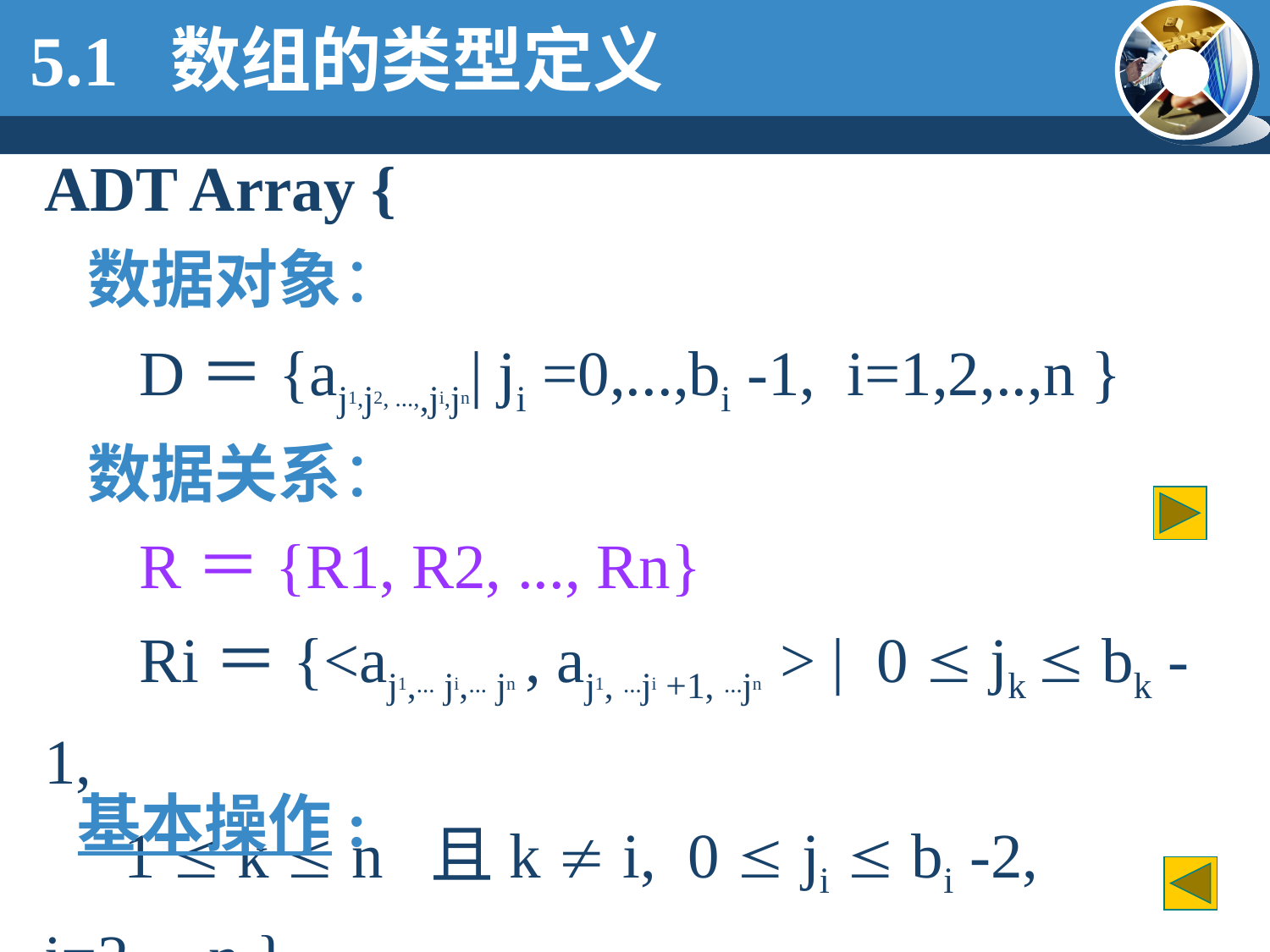

5.1  数组的类型定义
ADT Array {
  数据对象：
      D＝{aj1,j2, ...,,ji,jn| ji =0,...,bi -1,  i=1,2,..,n }
  数据关系：
      R＝{R1, R2, ..., Rn}
      Ri＝{<aj1,... ji,... jn , aj1, ...ji +1, ...jn  > |  0 ≤ jk ≤ bk -1,
     1 ≤ k ≤ n  且k ≠ i,  0 ≤ ji ≤ bi -2, i=2,...,n }

} ADT Array

基本操作: